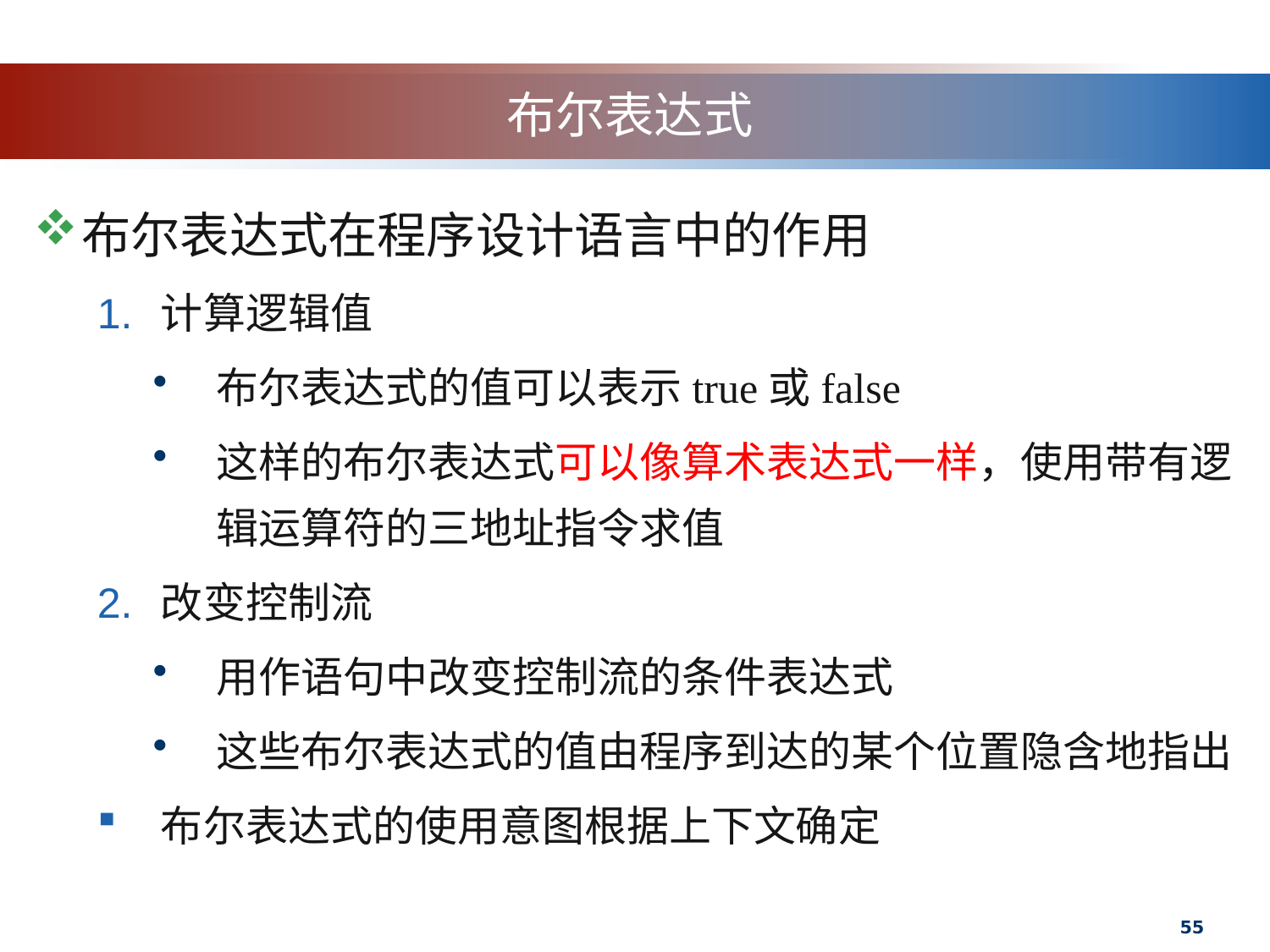

# 布尔表达式
布尔表达式在程序设计语言中的作用
计算逻辑值
布尔表达式的值可以表示true或false
这样的布尔表达式可以像算术表达式一样，使用带有逻辑运算符的三地址指令求值
改变控制流
用作语句中改变控制流的条件表达式
这些布尔表达式的值由程序到达的某个位置隐含地指出
布尔表达式的使用意图根据上下文确定
55